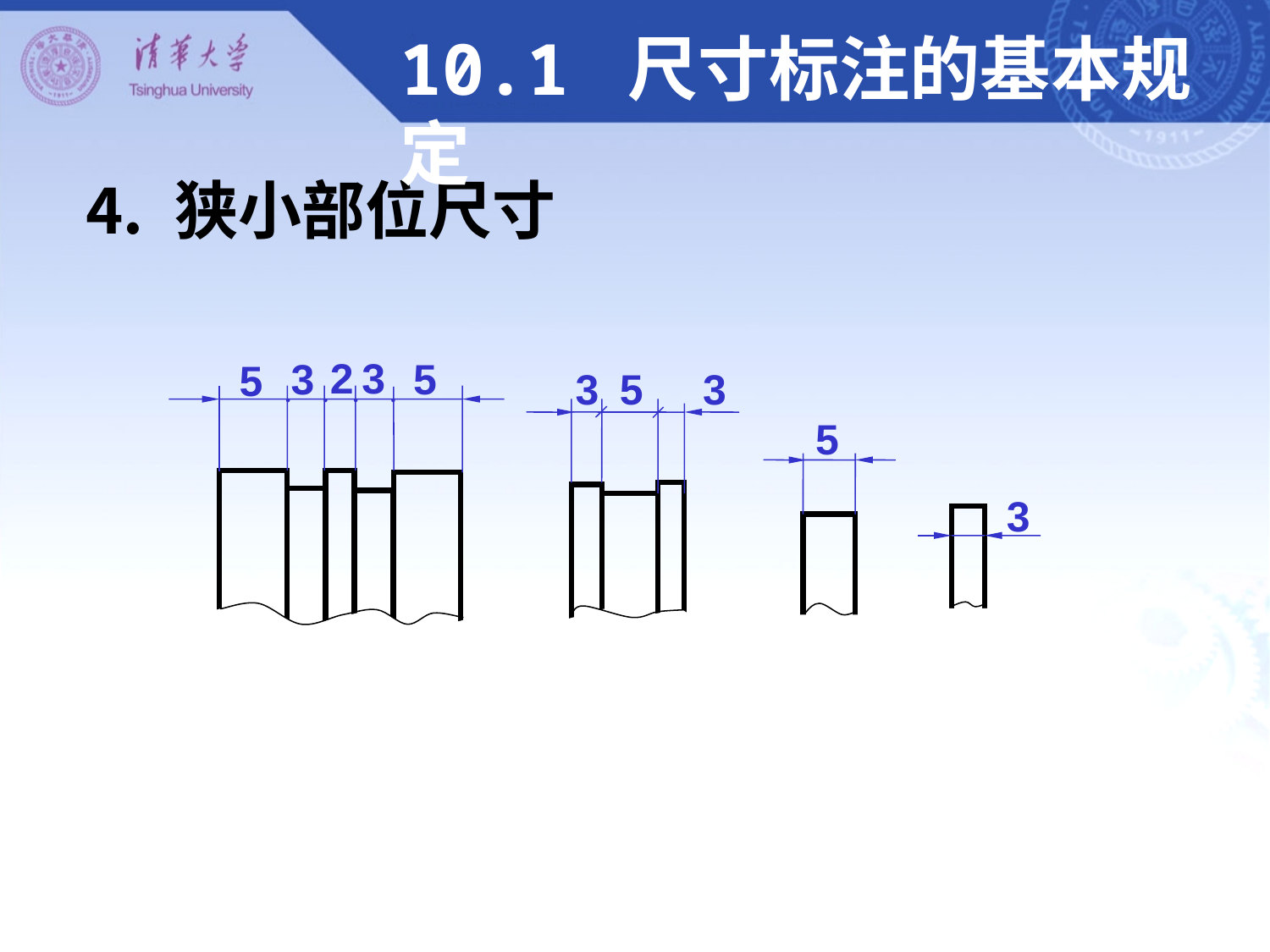

10.1 尺寸标注的基本规定
⒋ 狭小部位尺寸
2
3
3
5
5

●
●
●
●

3
5
3

5

3